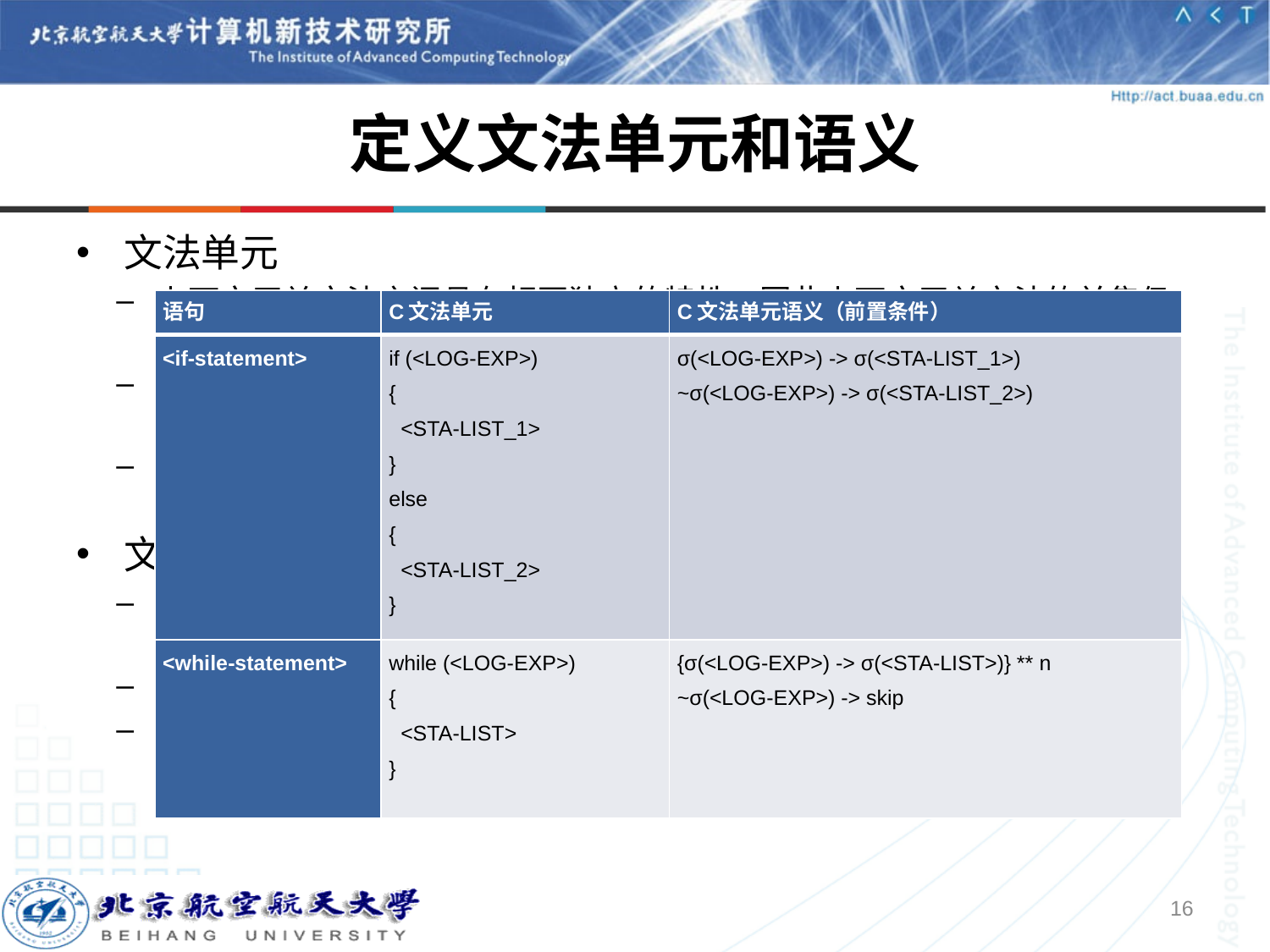

# 定义文法单元和语义
文法单元
上下文无关文法之间具有相互独立的特性，因此上下文无关文法的并集仍然是上下文无关文法。
安全C子集也是由上下文无关文法来规定的，每种上下文无关文法描述的语句结构的C语言表达形式就是相应的C文法单元。
C文法单元可以用对应文法的下推自动机来识别，不同文法单元之间之间也是相互独立的。
文法单元的语义
语义定义了用于判定特定模型中的语句真值的规则，也就是语句的含义以及这些含义之间的关系。
根据程序的语境可以定义出的文法单元的语义。
语境在计算机程序中表示语法单位表达某种特定意义时所依赖的各种环境和上下文因素。
| 语句 | C文法单元 | C文法单元语义（前置条件） |
| --- | --- | --- |
| <if-statement> | if (<LOG-EXP>) { <STA-LIST\_1> } else { <STA-LIST\_2> } | σ(<LOG-EXP>) -> σ(<STA-LIST\_1>) ~σ(<LOG-EXP>) -> σ(<STA-LIST\_2>) |
| <while-statement> | while (<LOG-EXP>) { <STA-LIST> } | {σ(<LOG-EXP>) -> σ(<STA-LIST>)} \*\* n ~σ(<LOG-EXP>) -> skip |
16